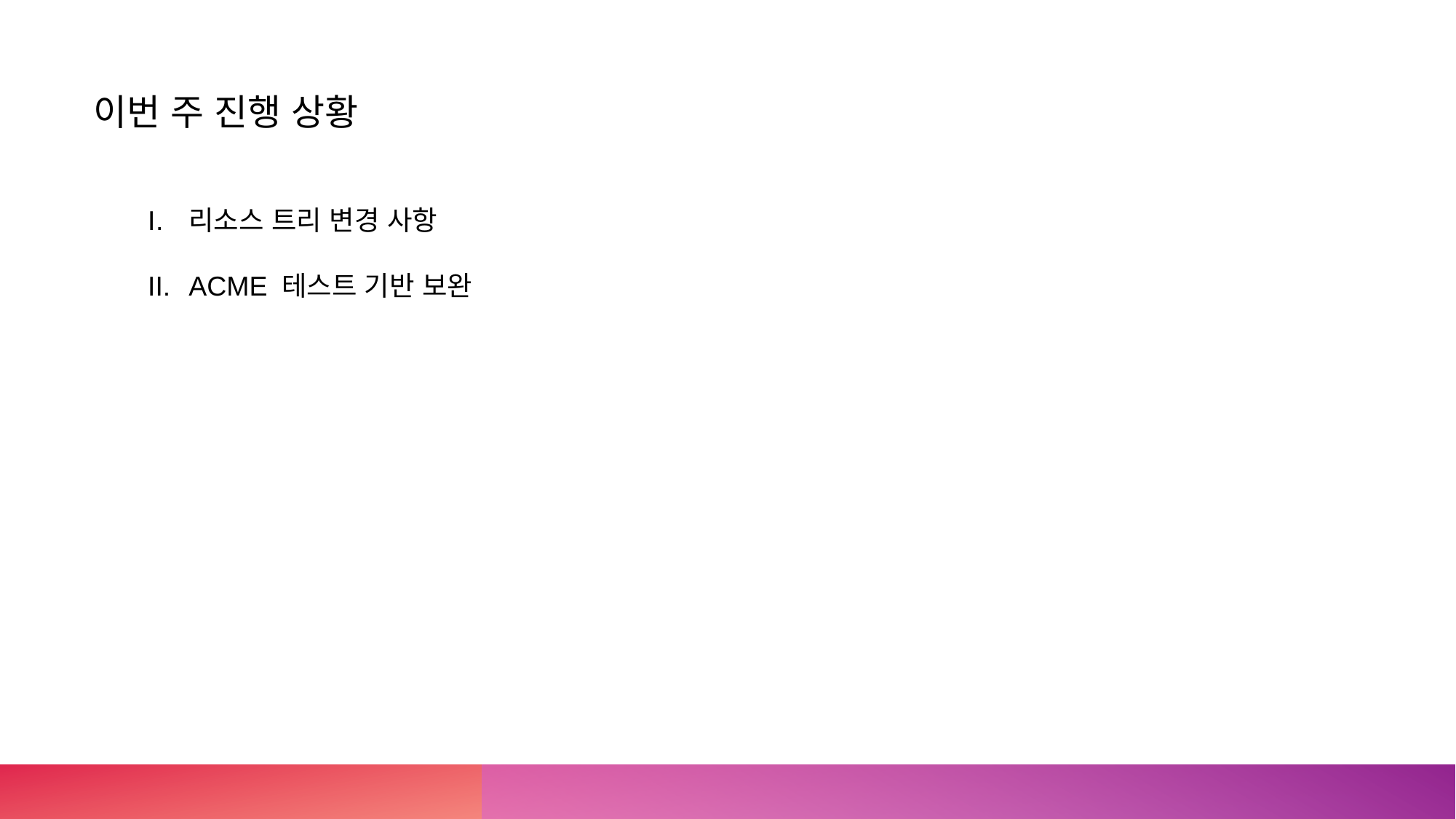

이번 주 진행 상황
리소스 트리 변경 사항

ACME 테스트 기반 보완